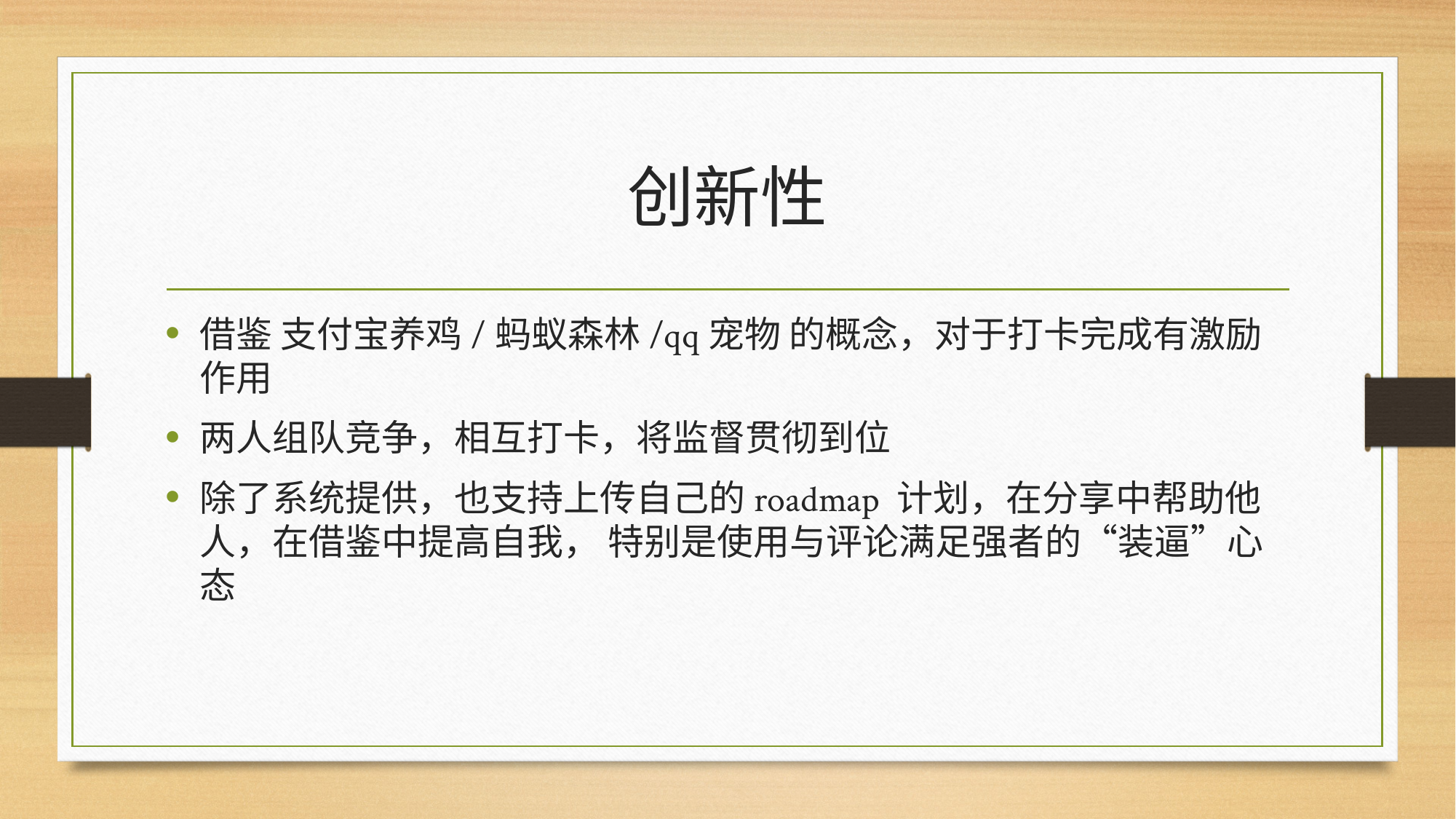

# 创新性
借鉴 支付宝养鸡/蚂蚁森林/qq宠物 的概念，对于打卡完成有激励作用
两人组队竞争，相互打卡，将监督贯彻到位
除了系统提供，也支持上传自己的roadmap 计划，在分享中帮助他人，在借鉴中提高自我， 特别是使用与评论满足强者的“装逼”心态